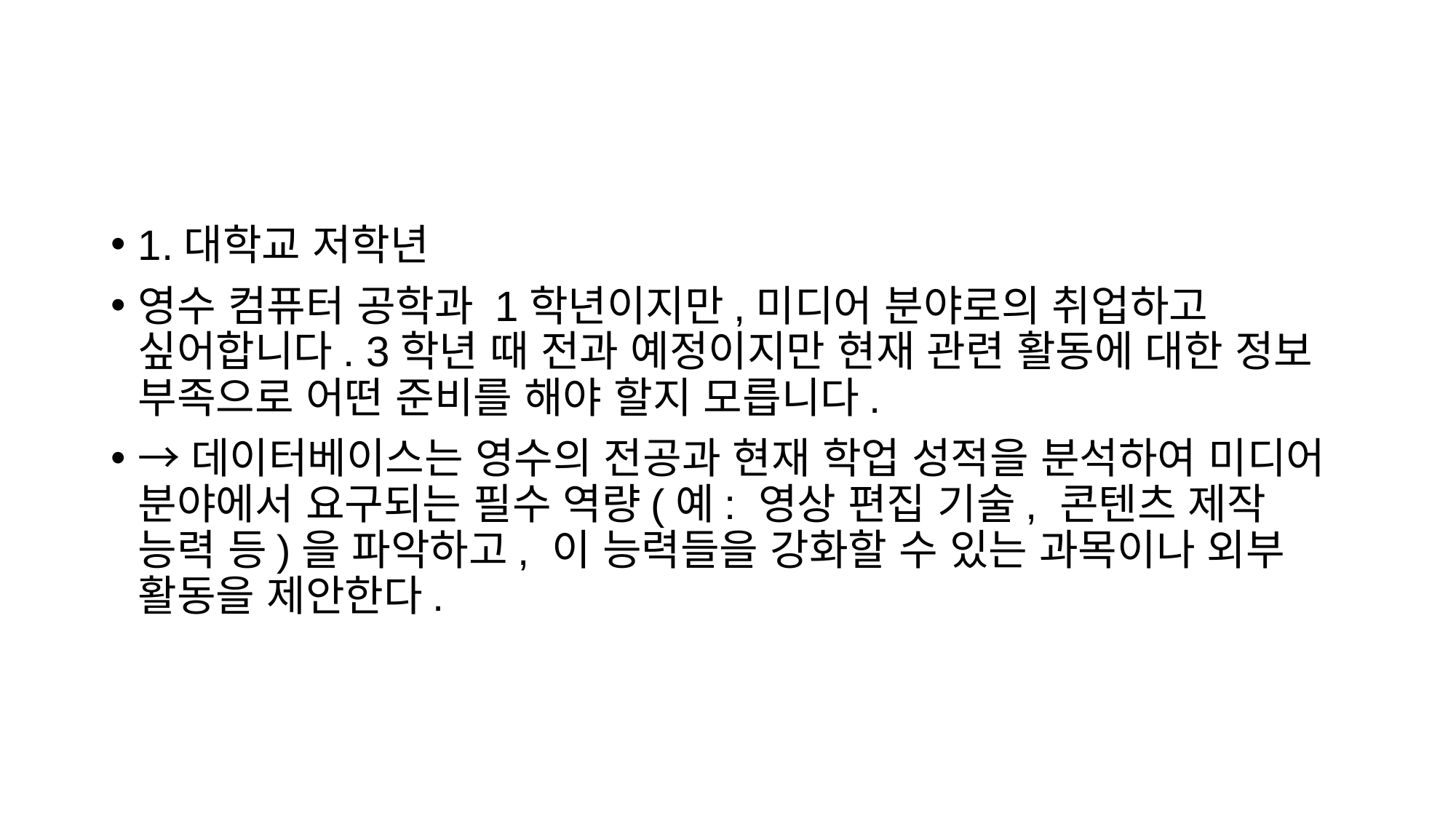

#
1.대학교 저학년
영수 컴퓨터 공학과 1학년이지만,미디어 분야로의 취업하고 싶어합니다. 3학년 때 전과 예정이지만 현재 관련 활동에 대한 정보 부족으로 어떤 준비를 해야 할지 모릅니다.
→데이터베이스는 영수의 전공과 현재 학업 성적을 분석하여 미디어 분야에서 요구되는 필수 역량(예: 영상 편집 기술, 콘텐츠 제작 능력 등)을 파악하고, 이 능력들을 강화할 수 있는 과목이나 외부 활동을 제안한다.